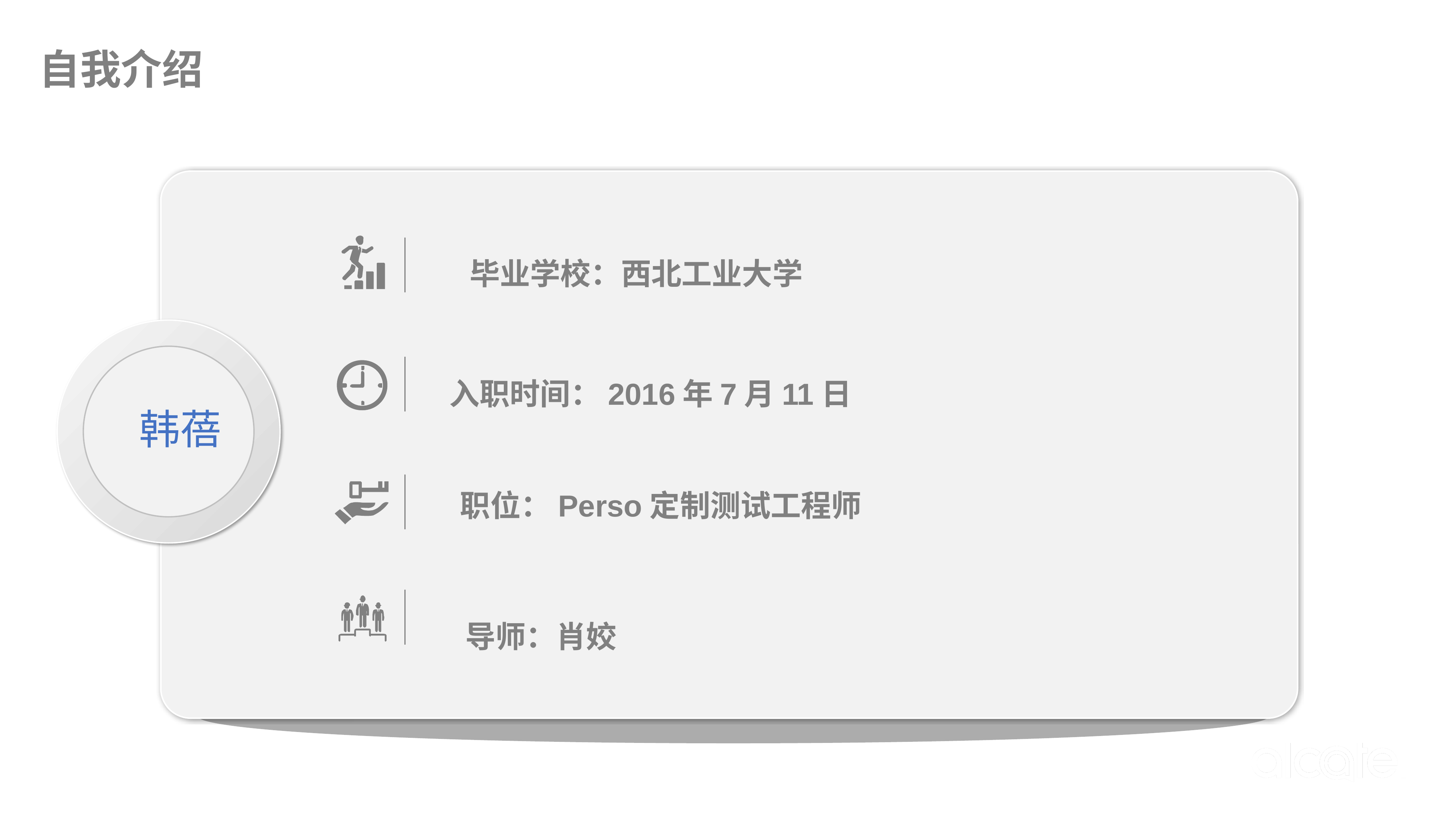

自我介绍

毕业学校：西北工业大学

入职时间：2016年7月11日

韩蓓
  职位：Perso定制测试工程师

导师：肖姣